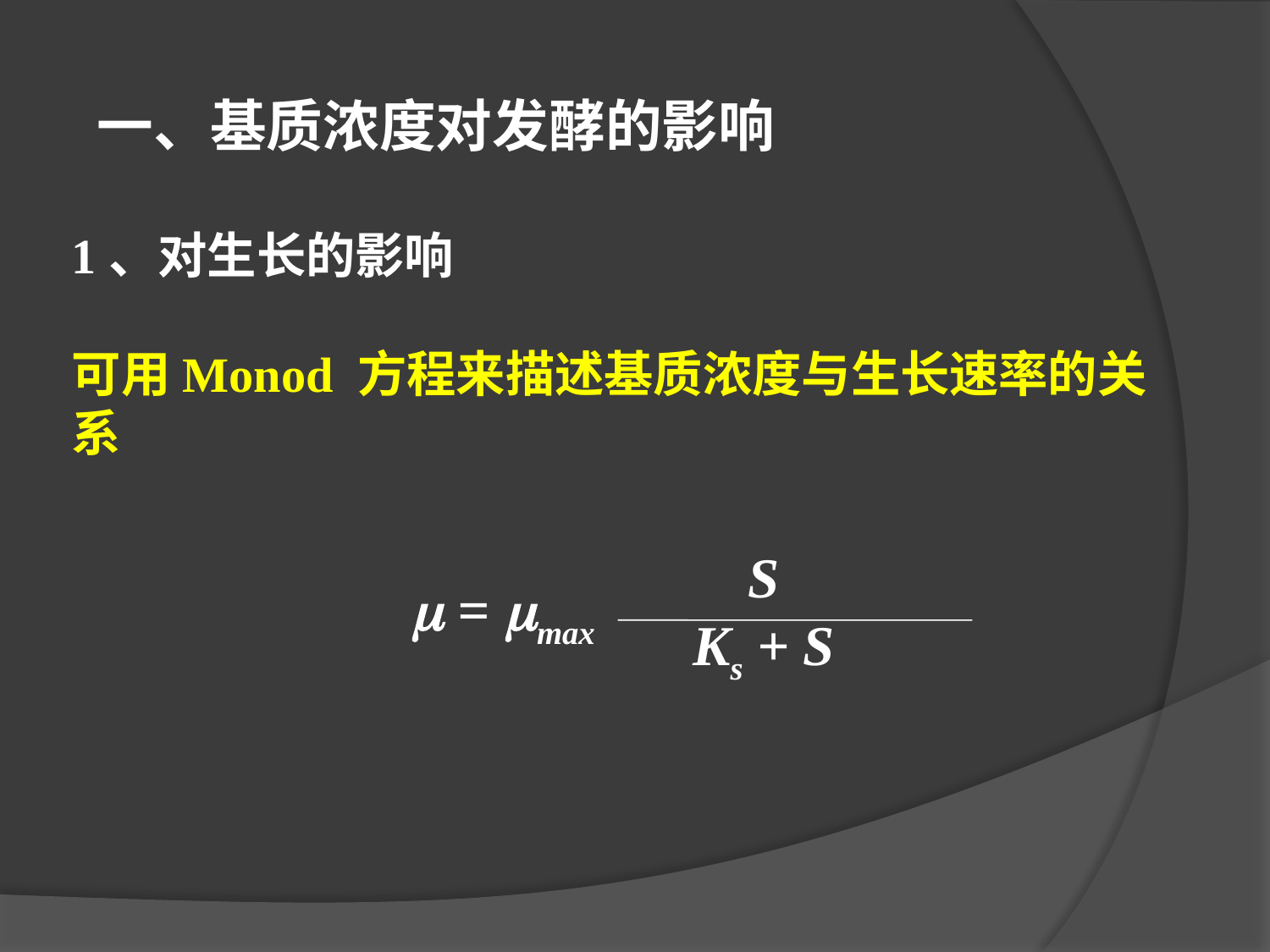

一、基质浓度对发酵的影响
1、对生长的影响

可用Monod 方程来描述基质浓度与生长速率的关系
S
Ks + S
μ = μmax